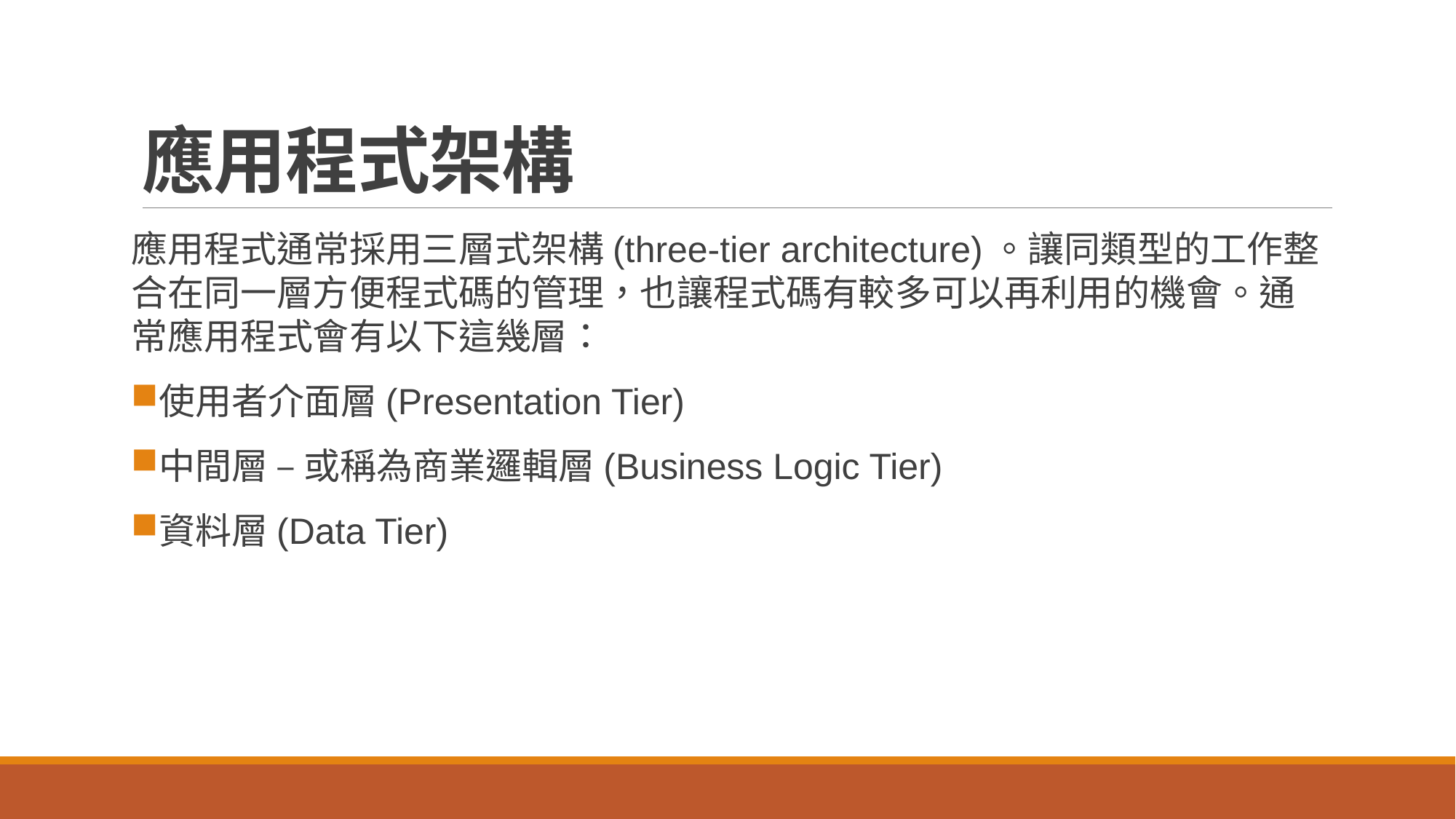

# 應用程式架構
應用程式通常採用三層式架構(three-tier architecture)。讓同類型的工作整合在同一層方便程式碼的管理，也讓程式碼有較多可以再利用的機會。通常應用程式會有以下這幾層：
使用者介面層(Presentation Tier)
中間層 – 或稱為商業邏輯層(Business Logic Tier)
資料層(Data Tier)